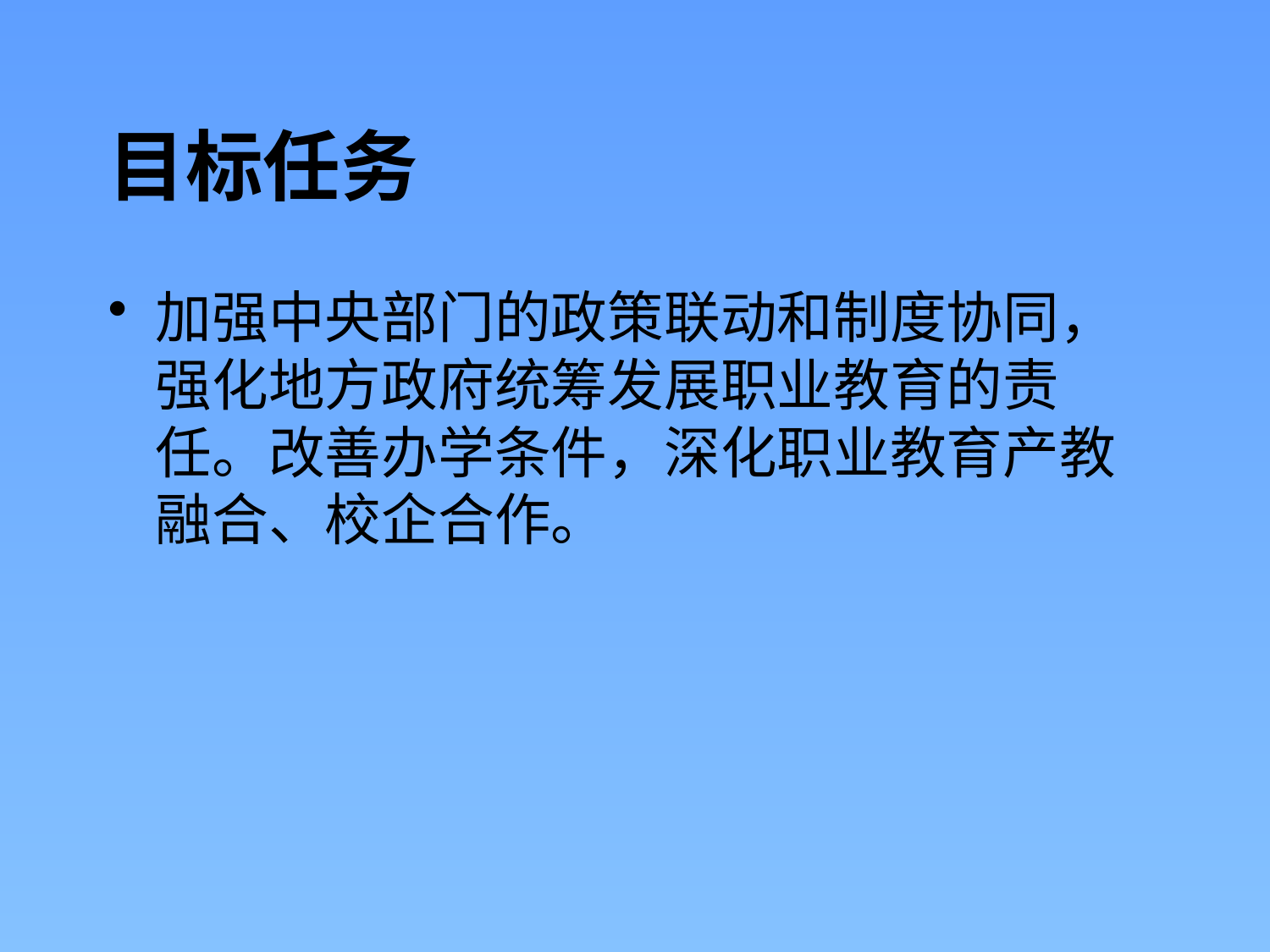

# 目标任务
加强中央部门的政策联动和制度协同，强化地方政府统筹发展职业教育的责任。改善办学条件，深化职业教育产教融合、校企合作。